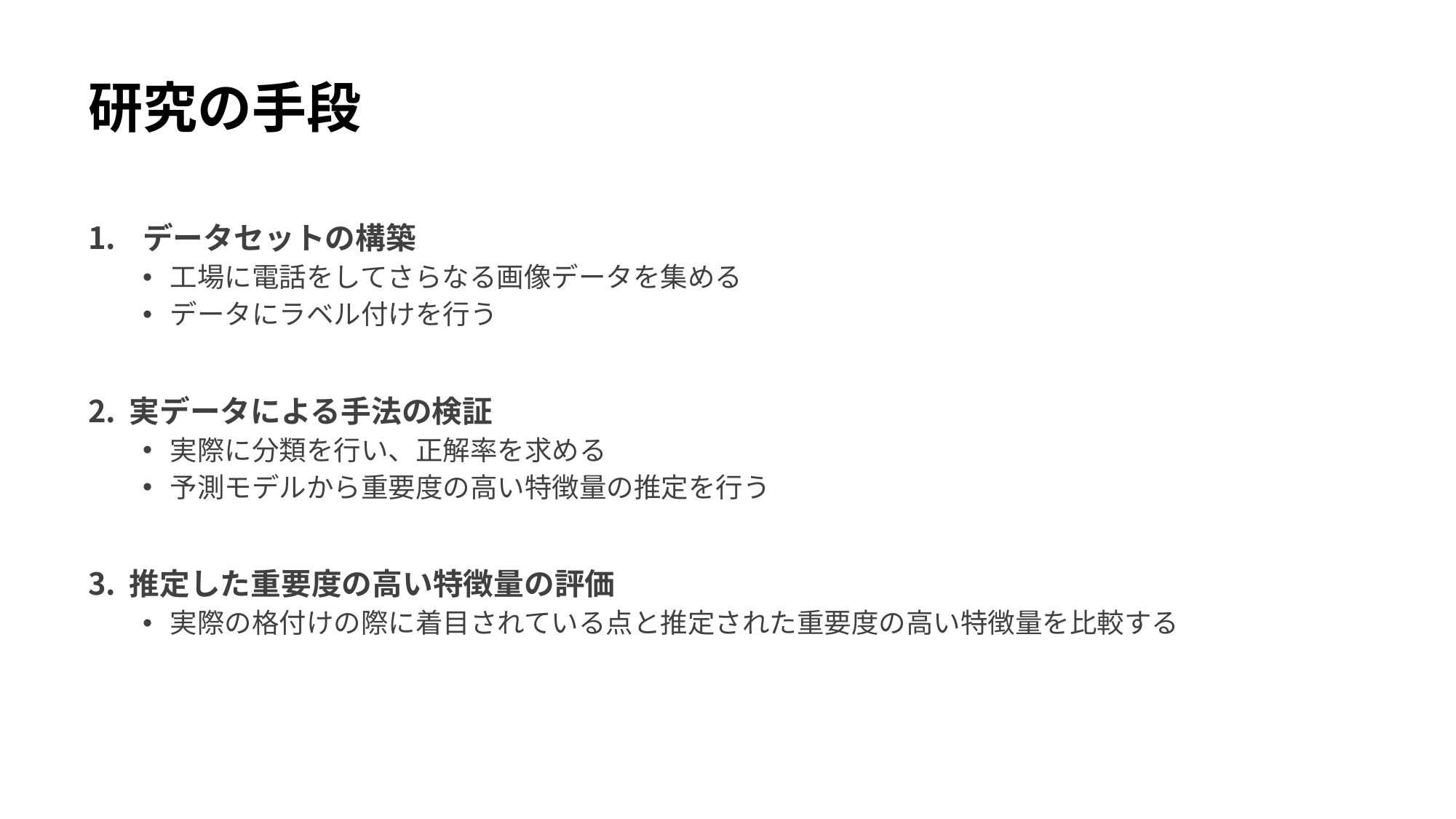

# 研究の手段
データセットの構築
工場に電話をしてさらなる画像データを集める
データにラベル付けを行う

実データによる手法の検証
実際に分類を行い、正解率を求める
予測モデルから重要度の高い特徴量の推定を行う

推定した重要度の高い特徴量の評価
実際の格付けの際に着目されている点と推定された重要度の高い特徴量を比較する